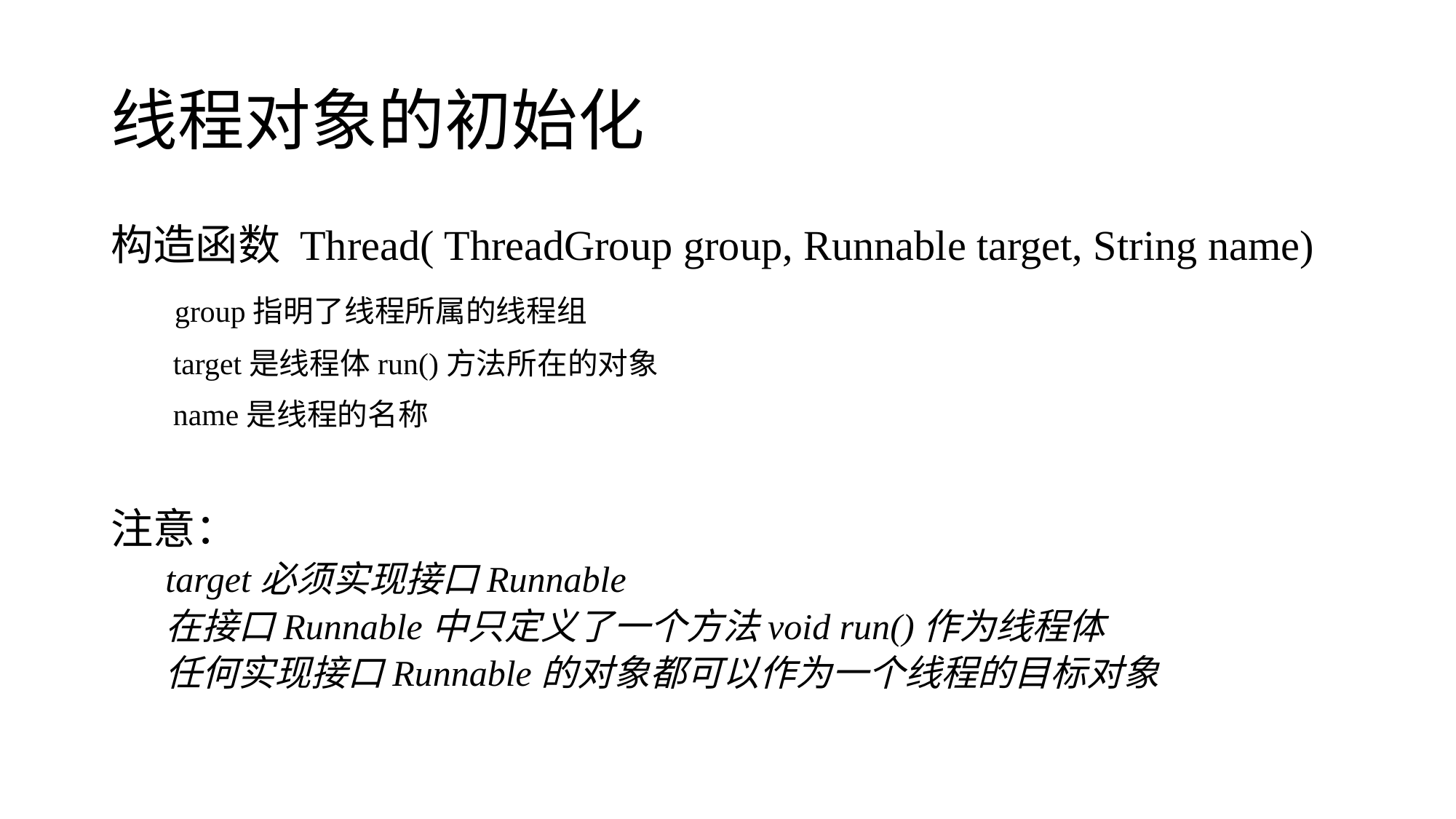

# 线程对象的初始化
构造函数 Thread( ThreadGroup group, Runnable target, String name)
 group指明了线程所属的线程组
 target是线程体run()方法所在的对象
 name是线程的名称

注意：
target必须实现接口Runnable
在接口Runnable中只定义了一个方法void run()作为线程体
任何实现接口Runnable的对象都可以作为一个线程的目标对象